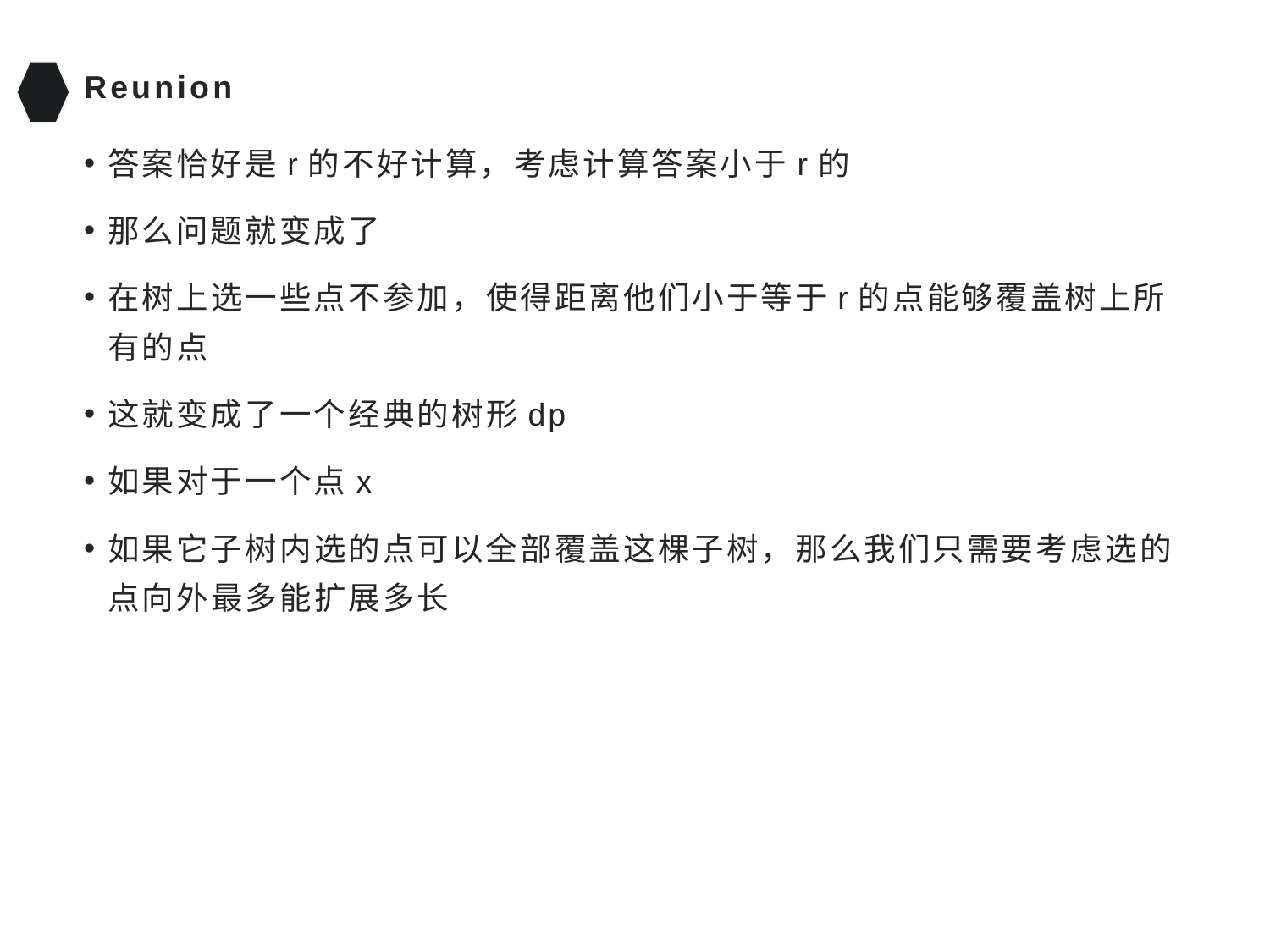

# Reunion
答案恰好是r的不好计算，考虑计算答案小于r的
那么问题就变成了
在树上选一些点不参加，使得距离他们小于等于r的点能够覆盖树上所有的点
这就变成了一个经典的树形dp
如果对于一个点x
如果它子树内选的点可以全部覆盖这棵子树，那么我们只需要考虑选的点向外最多能扩展多长